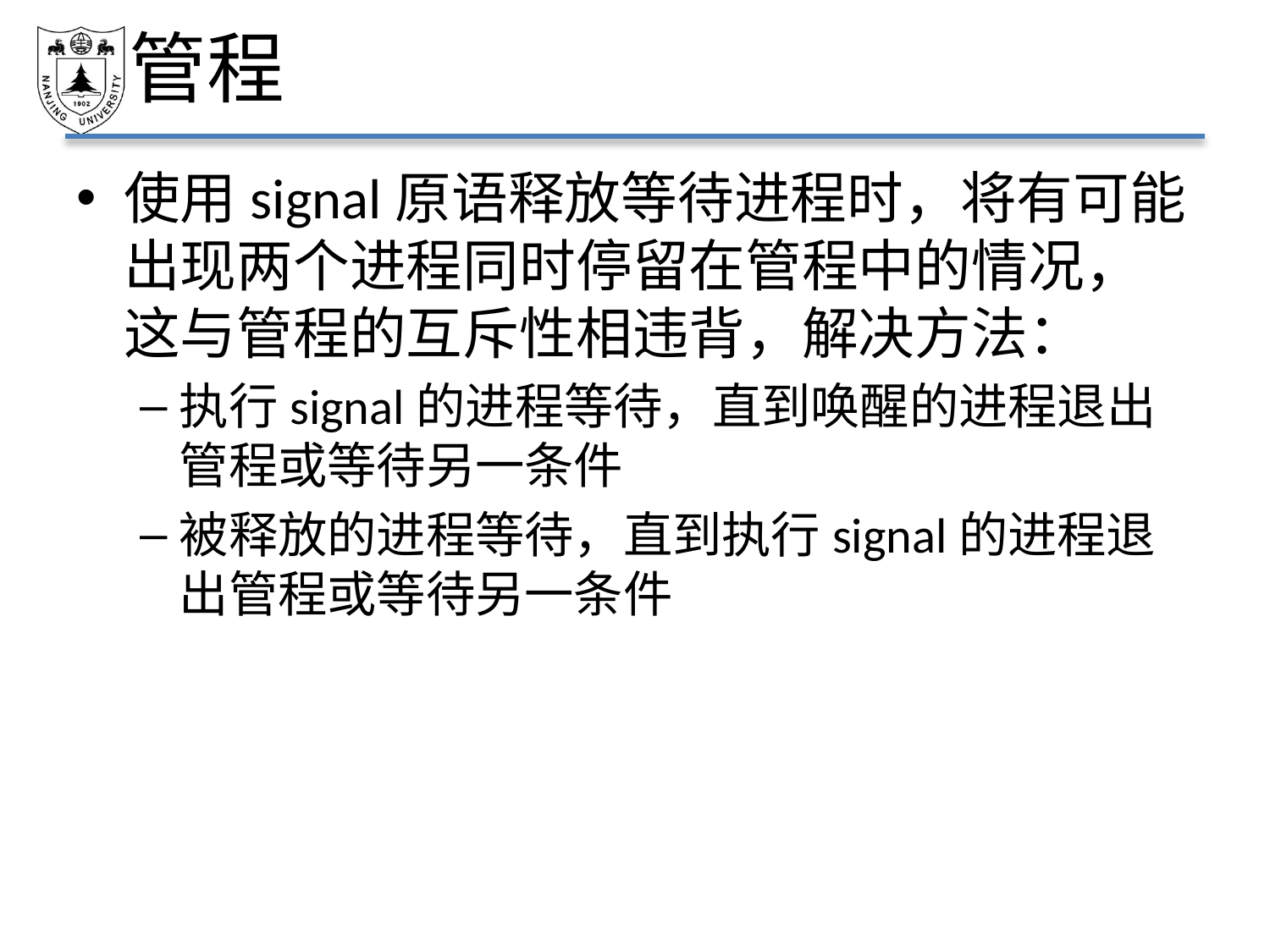

# 管程
使用signal原语释放等待进程时，将有可能出现两个进程同时停留在管程中的情况，这与管程的互斥性相违背，解决方法：
执行signal的进程等待，直到唤醒的进程退出管程或等待另一条件
被释放的进程等待，直到执行signal的进程退出管程或等待另一条件